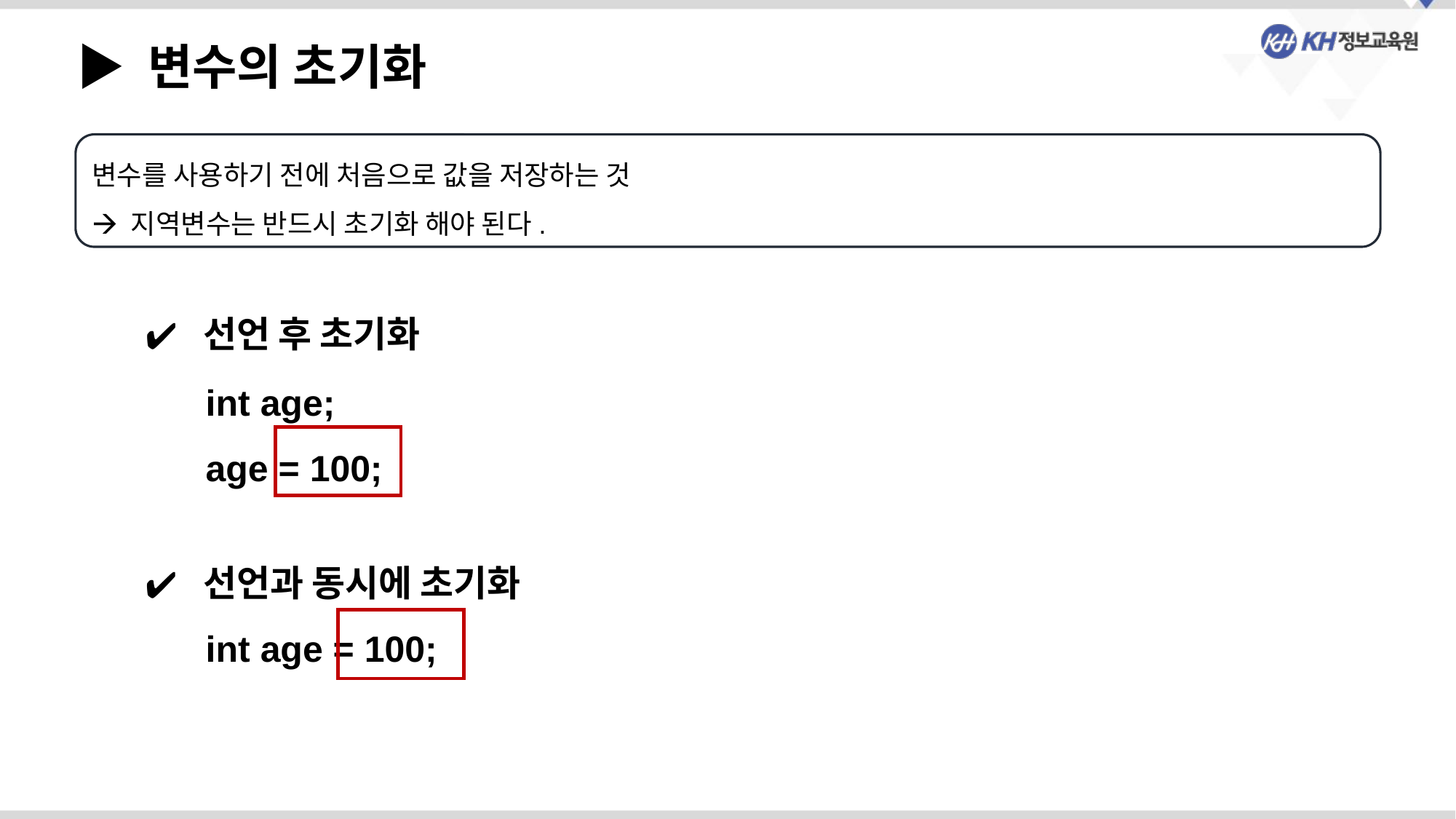

▶ 변수의 초기화
변수를 사용하기 전에 처음으로 값을 저장하는 것
🡪 지역변수는 반드시 초기화 해야 된다.
 선언 후 초기화
int age;
age = 100;

 선언과 동시에 초기화
int age = 100;